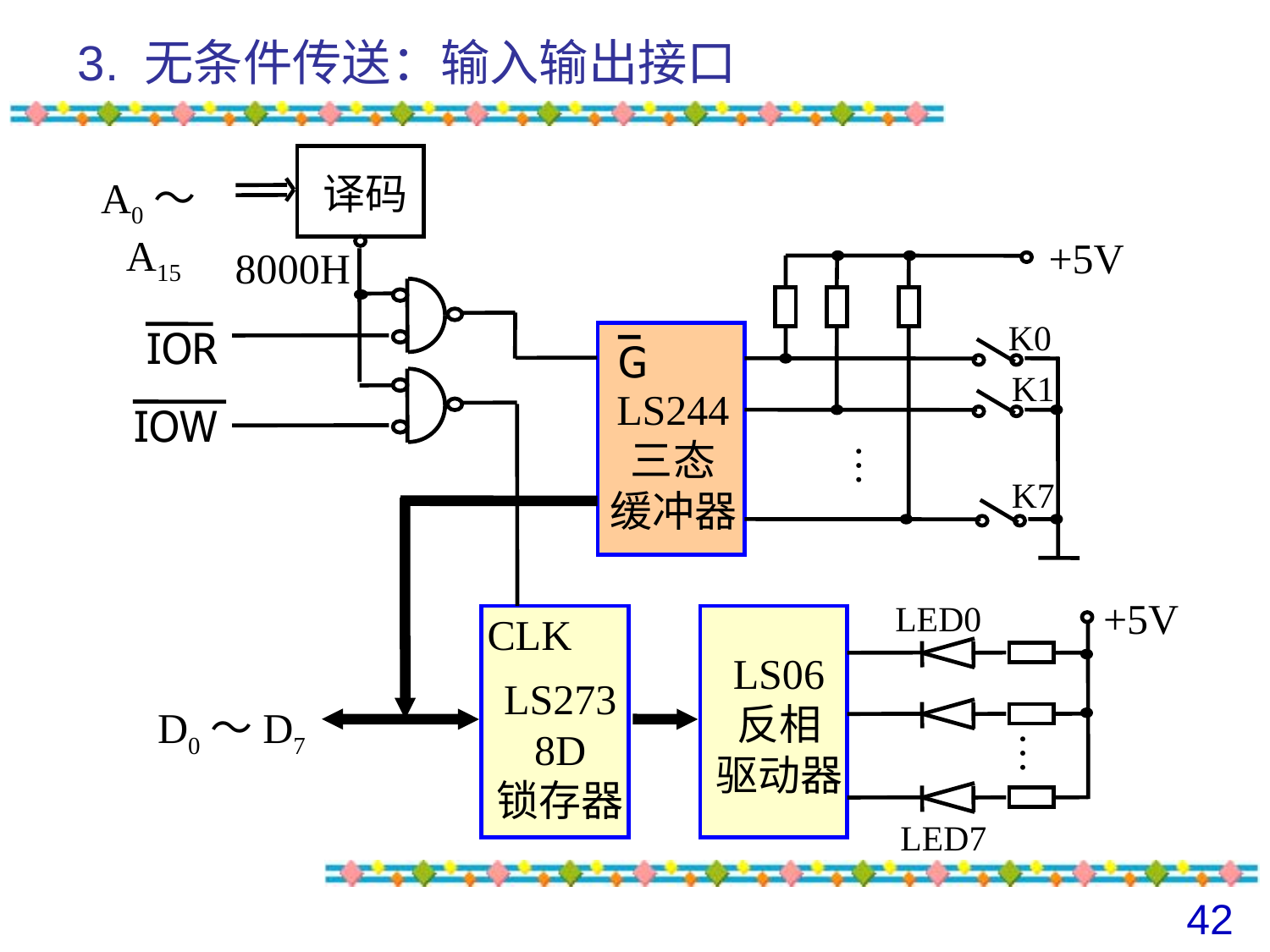

# 3. 无条件传送：输入输出接口

译码
A0～A15

+5V

8000H

K0
IOR

G

K1

LS244
三态
缓冲器

IOW

…

K7

+5V
LED0

CLK

LS06
反相
驱动器

LS273
8D
锁存器
…
D0～D7

LED7